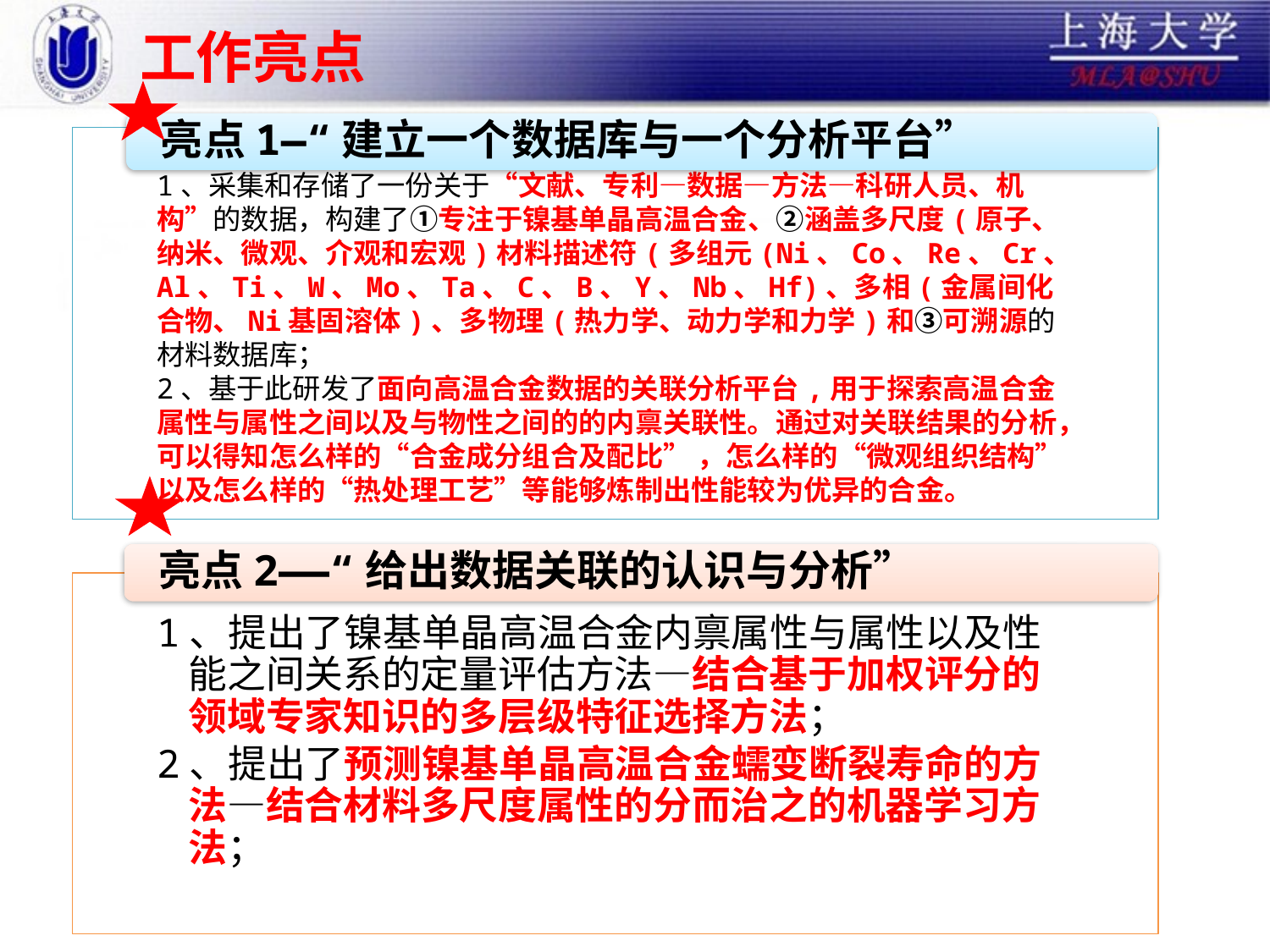

# 工作亮点

1、采集和存储了一份关于“文献、专利—数据—方法—科研人员、机构”的数据，构建了①专注于镍基单晶高温合金、②涵盖多尺度(原子、纳米、微观、介观和宏观)材料描述符(多组元(Ni、Co、Re、Cr、Al、Ti、W、Mo、Ta、C、B、Y、Nb、Hf)、多相(金属间化合物、Ni基固溶体)、多物理(热力学、动力学和力学)和③可溯源的材料数据库；
2、基于此研发了面向高温合金数据的关联分析平台,用于探索高温合金属性与属性之间以及与物性之间的的内禀关联性。通过对关联结果的分析，可以得知怎么样的“合金成分组合及配比” ，怎么样的“微观组织结构”以及怎么样的“热处理工艺”等能够炼制出性能较为优异的合金。
亮点1—“建立一个数据库与一个分析平台”
1、提出了镍基单晶高温合金内禀属性与属性以及性能之间关系的定量评估方法—结合基于加权评分的领域专家知识的多层级特征选择方法；
2、提出了预测镍基单晶高温合金蠕变断裂寿命的方法—结合材料多尺度属性的分而治之的机器学习方法；
亮点2——“给出数据关联的认识与分析”